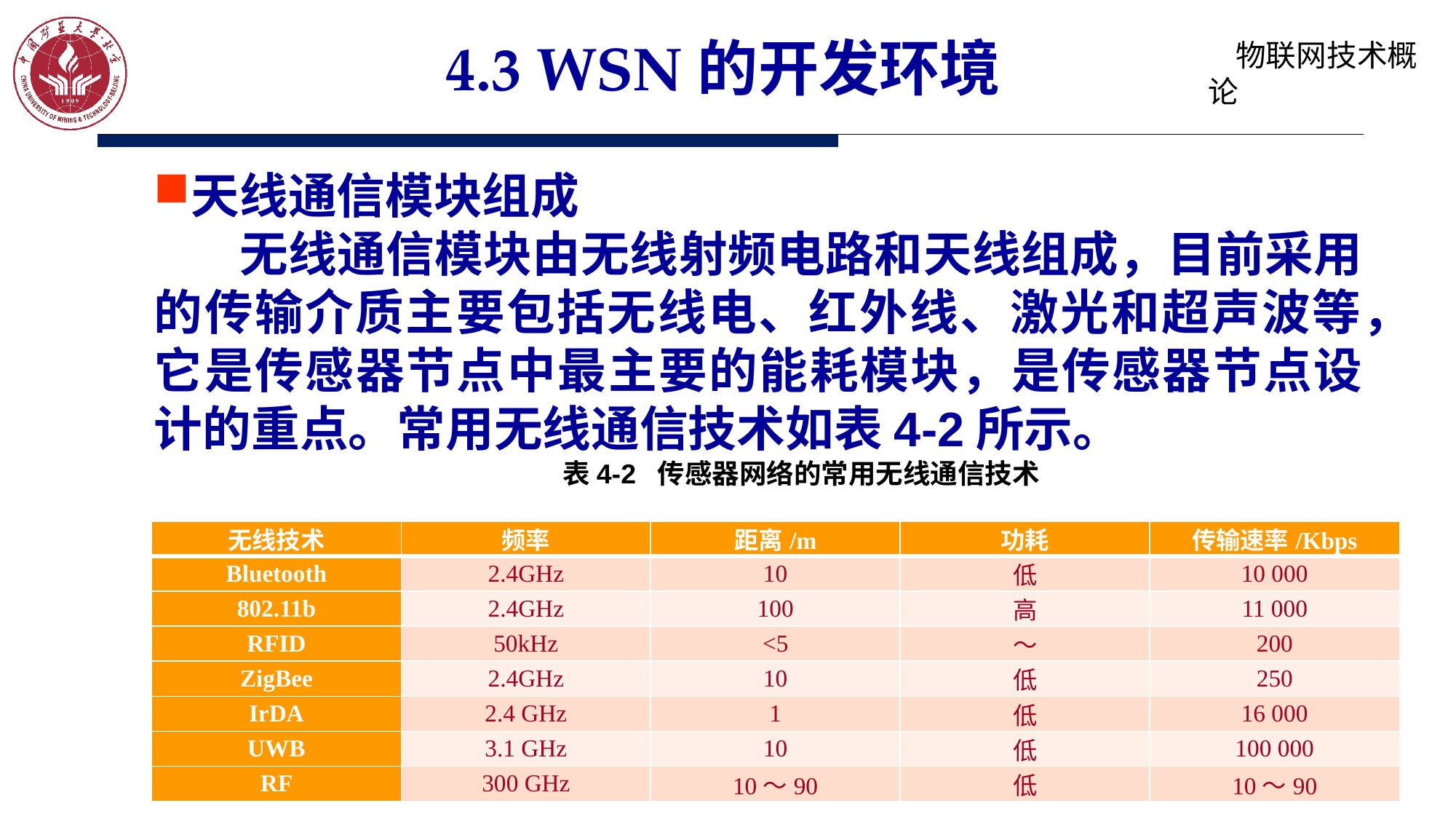

# 4.3 WSN的开发环境
天线通信模块组成
无线通信模块由无线射频电路和天线组成，目前采用的传输介质主要包括无线电、红外线、激光和超声波等，它是传感器节点中最主要的能耗模块，是传感器节点设计的重点。常用无线通信技术如表4-2所示。
表4-2  传感器网络的常用无线通信技术

| 无线技术 | 频率 | 距离/m | 功耗 | 传输速率/Kbps |
| --- | --- | --- | --- | --- |
| Bluetooth | 2.4GHz | 10 | 低 | 10 000 |
| 802.11b | 2.4GHz | 100 | 高 | 11 000 |
| RFID | 50kHz | <5 | ～ | 200 |
| ZigBee | 2.4GHz | 10 | 低 | 250 |
| IrDA | 2.4 GHz | 1 | 低 | 16 000 |
| UWB | 3.1 GHz | 10 | 低 | 100 000 |
| RF | 300 GHz | 10～90 | 低 | 10～90 |